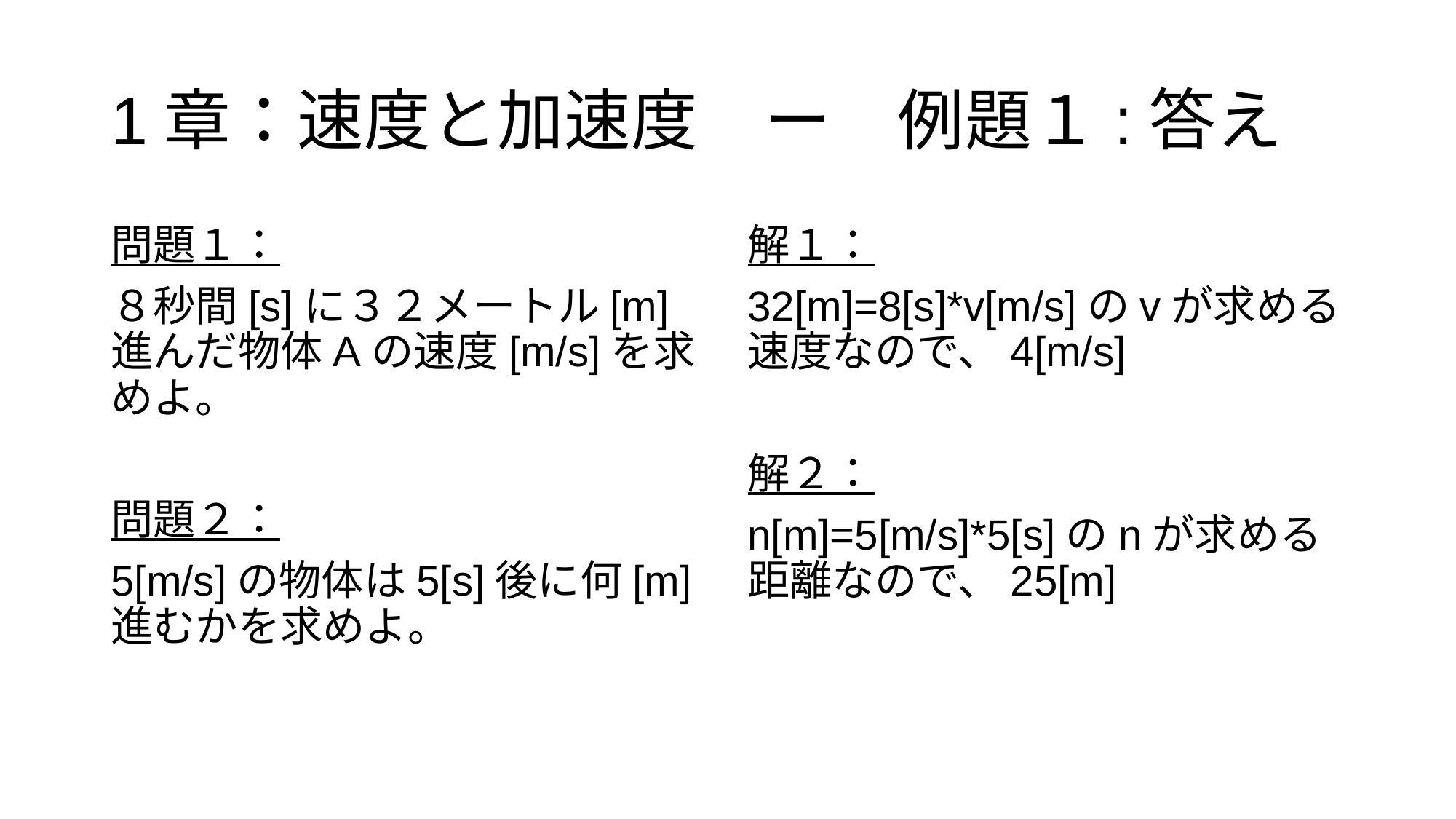

# 1章：速度と加速度　ー　例題１:答え
問題１：
８秒間[s]に３２メートル[m]進んだ物体Aの速度[m/s]を求めよ。

問題２：
5[m/s]の物体は5[s]後に何[m]進むかを求めよ。
解１：
32[m]=8[s]*v[m/s]のvが求める速度なので、4[m/s]

解２：
n[m]=5[m/s]*5[s]のnが求める距離なので、25[m]